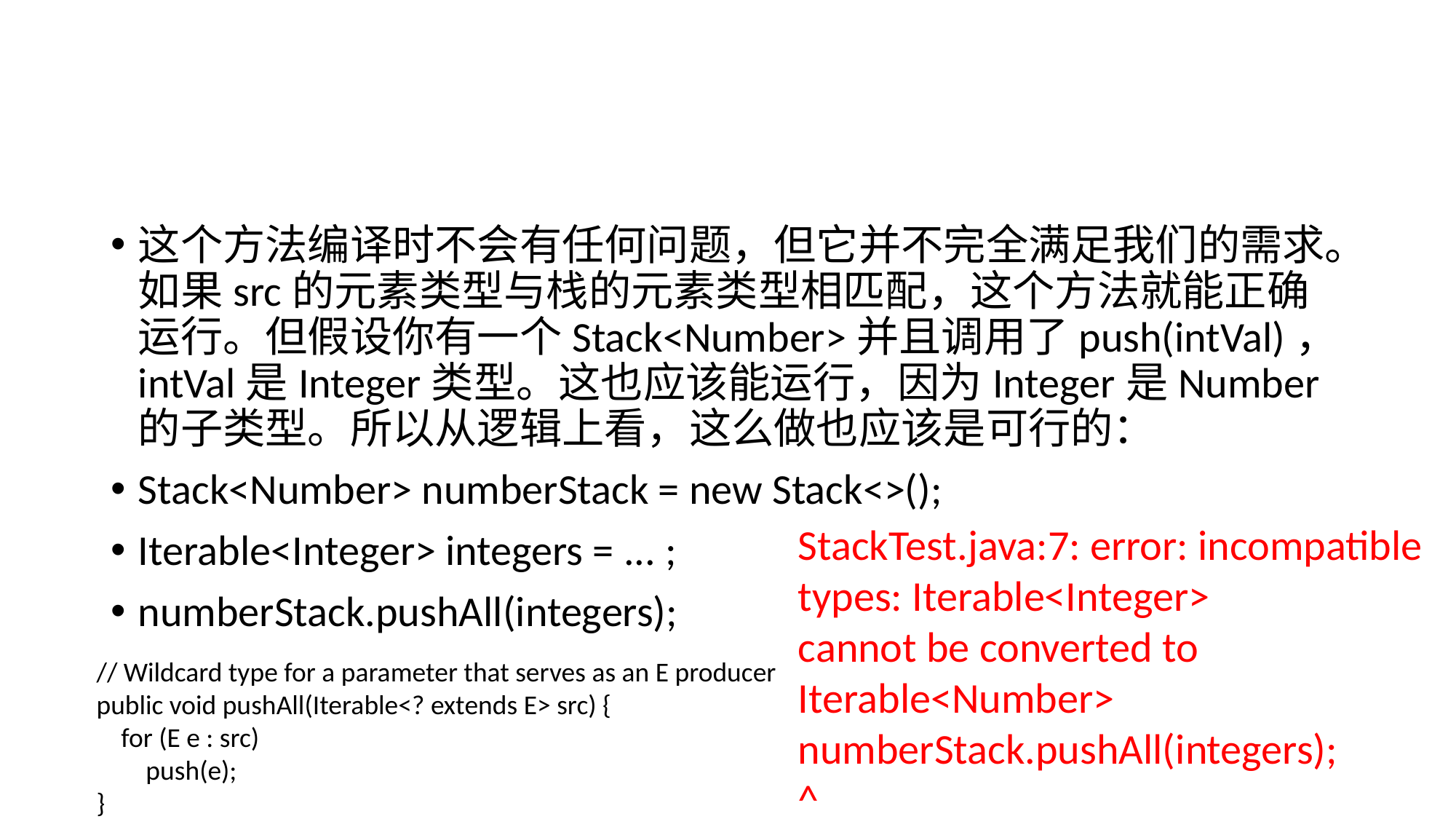

#
这个方法编译时不会有任何问题，但它并不完全满足我们的需求。如果src的元素类型与栈的元素类型相匹配，这个方法就能正确运行。但假设你有一个Stack<Number>并且调用了push(intVal)，intVal是Integer类型。这也应该能运行，因为Integer是Number的子类型。所以从逻辑上看，这么做也应该是可行的：
Stack<Number> numberStack = new Stack<>();
Iterable<Integer> integers = ... ;
numberStack.pushAll(integers);

StackTest.java:7: error: incompatible types: Iterable<Integer>
cannot be converted to Iterable<Number>
numberStack.pushAll(integers);
^
// Wildcard type for a parameter that serves as an E producer
public void pushAll(Iterable<? extends E> src) {
    for (E e : src)
        push(e);
}